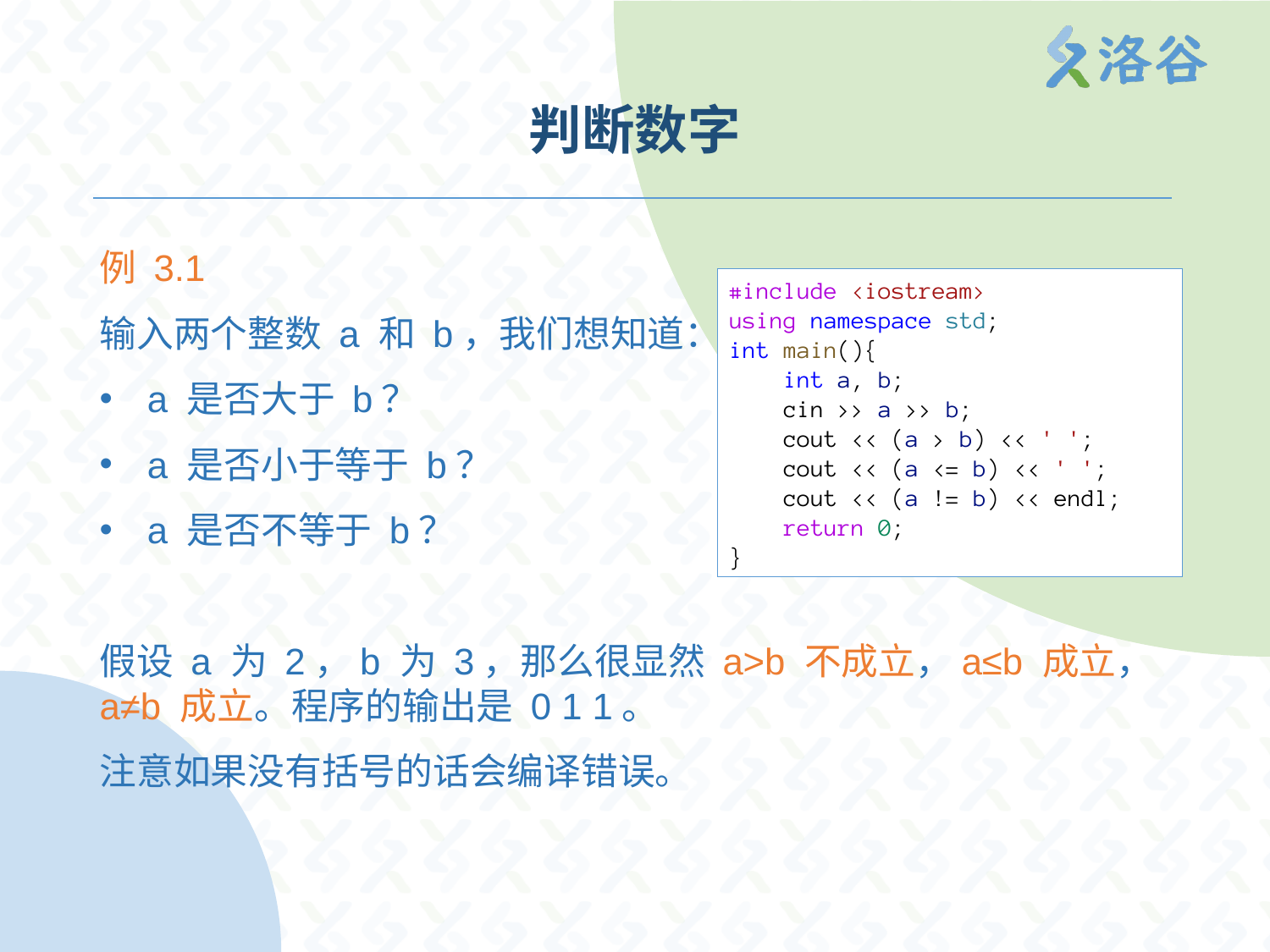

# 判断数字
例 3.1
输入两个整数 a 和 b，我们想知道：
a 是否大于 b？
a 是否小于等于 b？
a 是否不等于 b？

假设 a 为 2，b 为 3，那么很显然 a>b 不成立，a≤b 成立，a≠b 成立。程序的输出是 0 1 1。
注意如果没有括号的话会编译错误。
#include <iostream>
using namespace std;
int main(){
    int a, b;
    cin >> a >> b;
    cout << (a > b) << ' ';
    cout << (a <= b) << ' ';
    cout << (a != b) << endl;
    return 0;
}